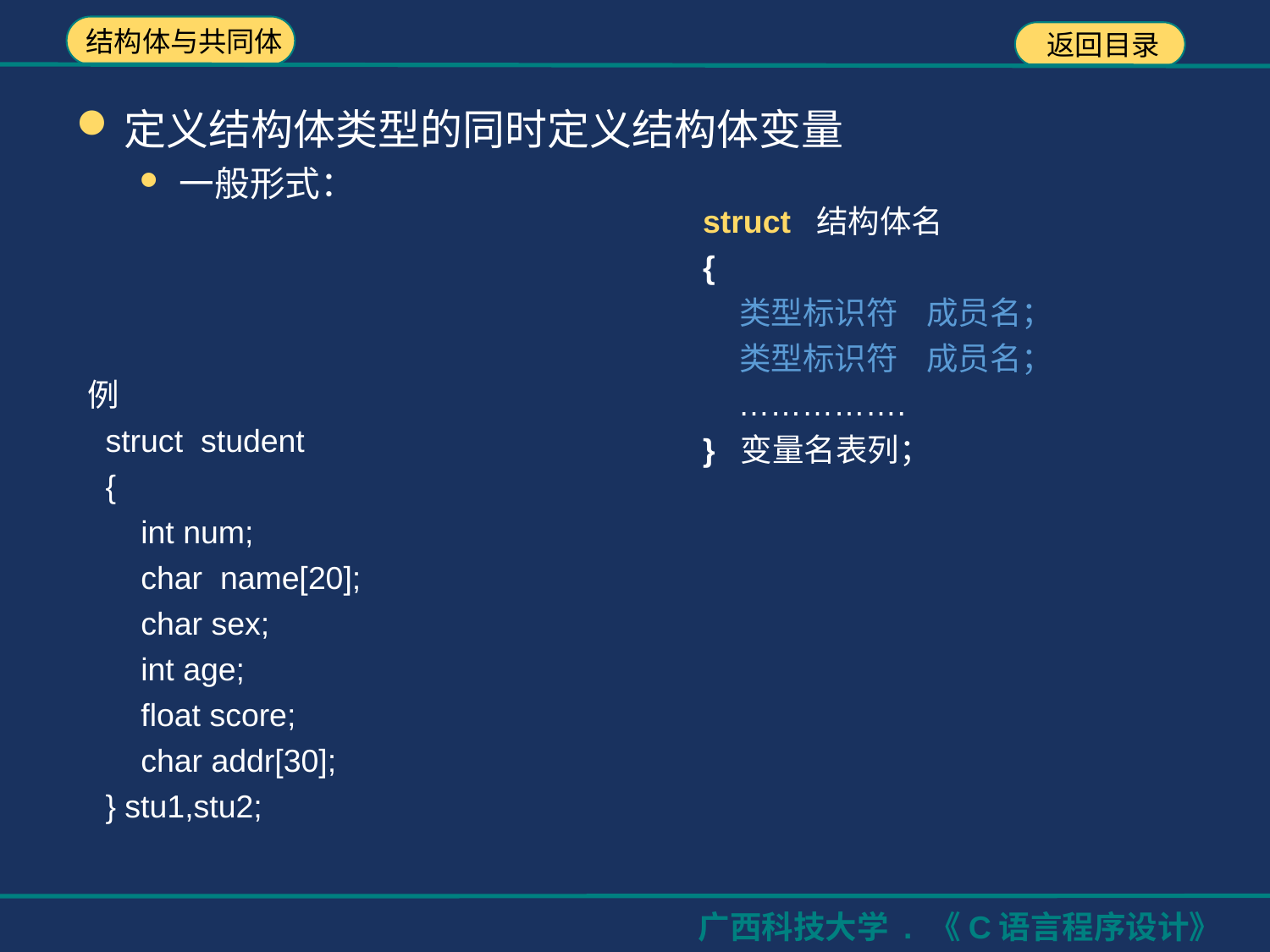

定义结构体类型的同时定义结构体变量
一般形式：
struct  结构体名
{
    类型标识符    成员名；
    类型标识符    成员名；
    …………….
}  变量名表列；
例
  struct  student
  {
      int num;
      char  name[20];
      char sex;
      int age;
      float score;
      char addr[30];
  } stu1,stu2;